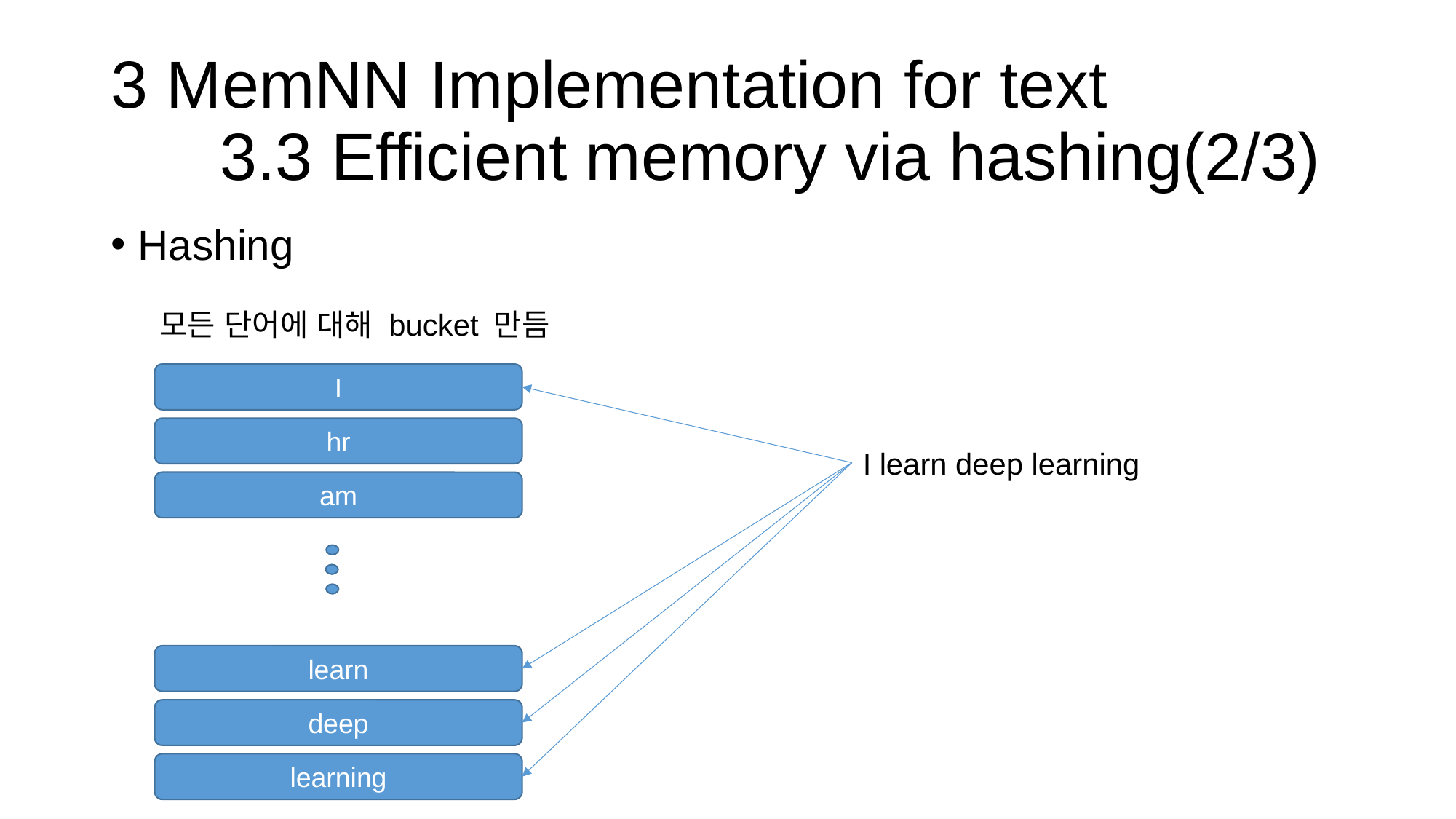

# 3 MemNN Implementation for text 3.3 Efficient memory via hashing(2/3)
Hashing
모든 단어에 대해 bucket 만듬
I
hr
I learn deep learning
am

learn
deep
learning